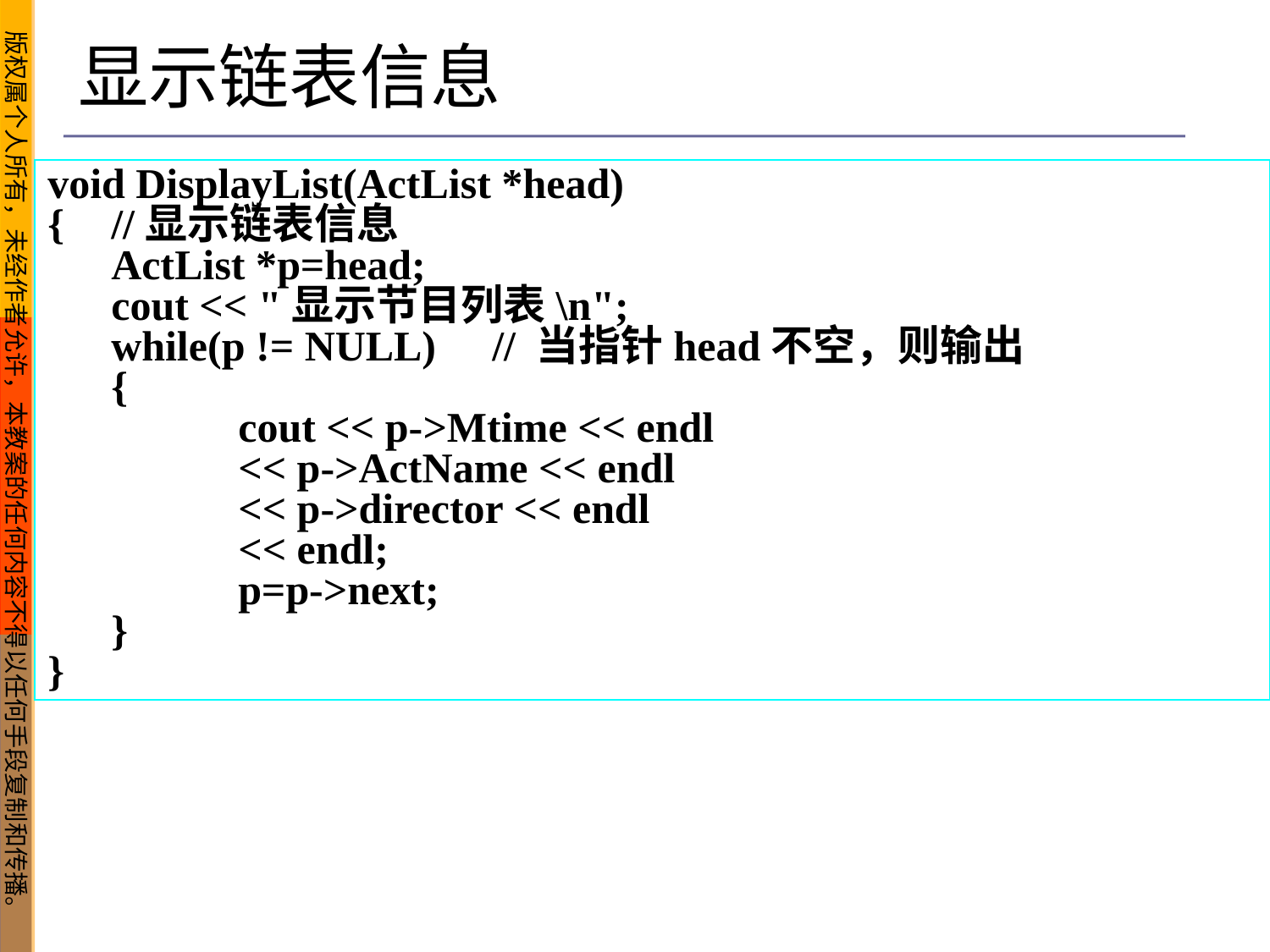

显示链表信息
void DisplayList(ActList *head)
{	//显示链表信息
  	ActList *p=head;
  	cout << "显示节目列表\n";
  	while(p != NULL)	// 当指针head不空，则输出
  	{
   		cout << p->Mtime << endl
  		<< p->ActName << endl
		<< p->director << endl
	 	<< endl;
		p=p->next;
  	}
}